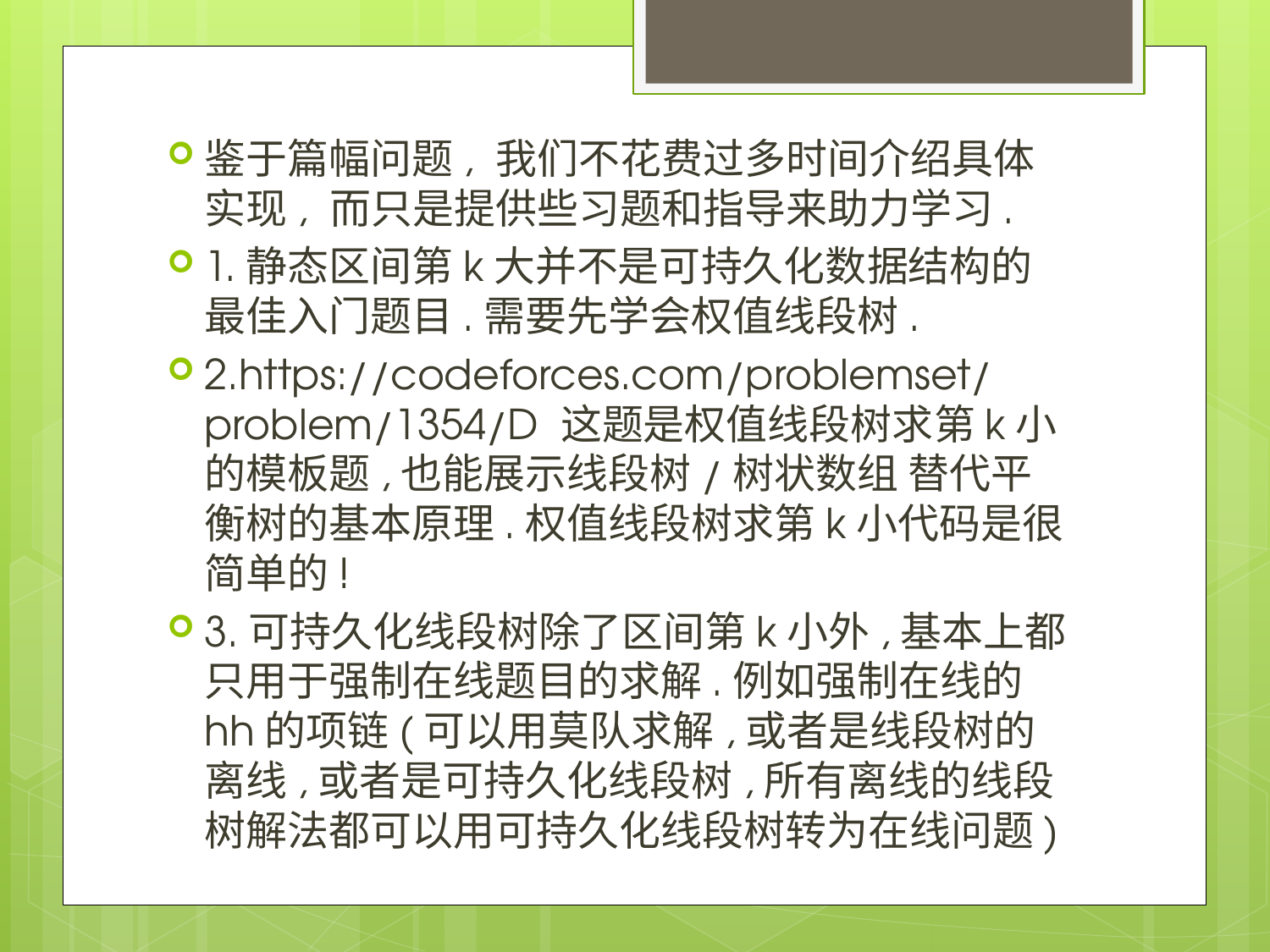

鉴于篇幅问题, 我们不花费过多时间介绍具体实现, 而只是提供些习题和指导来助力学习.
1.静态区间第k大并不是可持久化数据结构的最佳入门题目.需要先学会权值线段树.
2.https://codeforces.com/problemset/problem/1354/D 这题是权值线段树求第k小的模板题,也能展示线段树/树状数组 替代平衡树的基本原理.权值线段树求第k小代码是很简单的!
3.可持久化线段树除了区间第k小外,基本上都只用于强制在线题目的求解.例如强制在线的hh的项链(可以用莫队求解,或者是线段树的离线,或者是可持久化线段树,所有离线的线段树解法都可以用可持久化线段树转为在线问题)